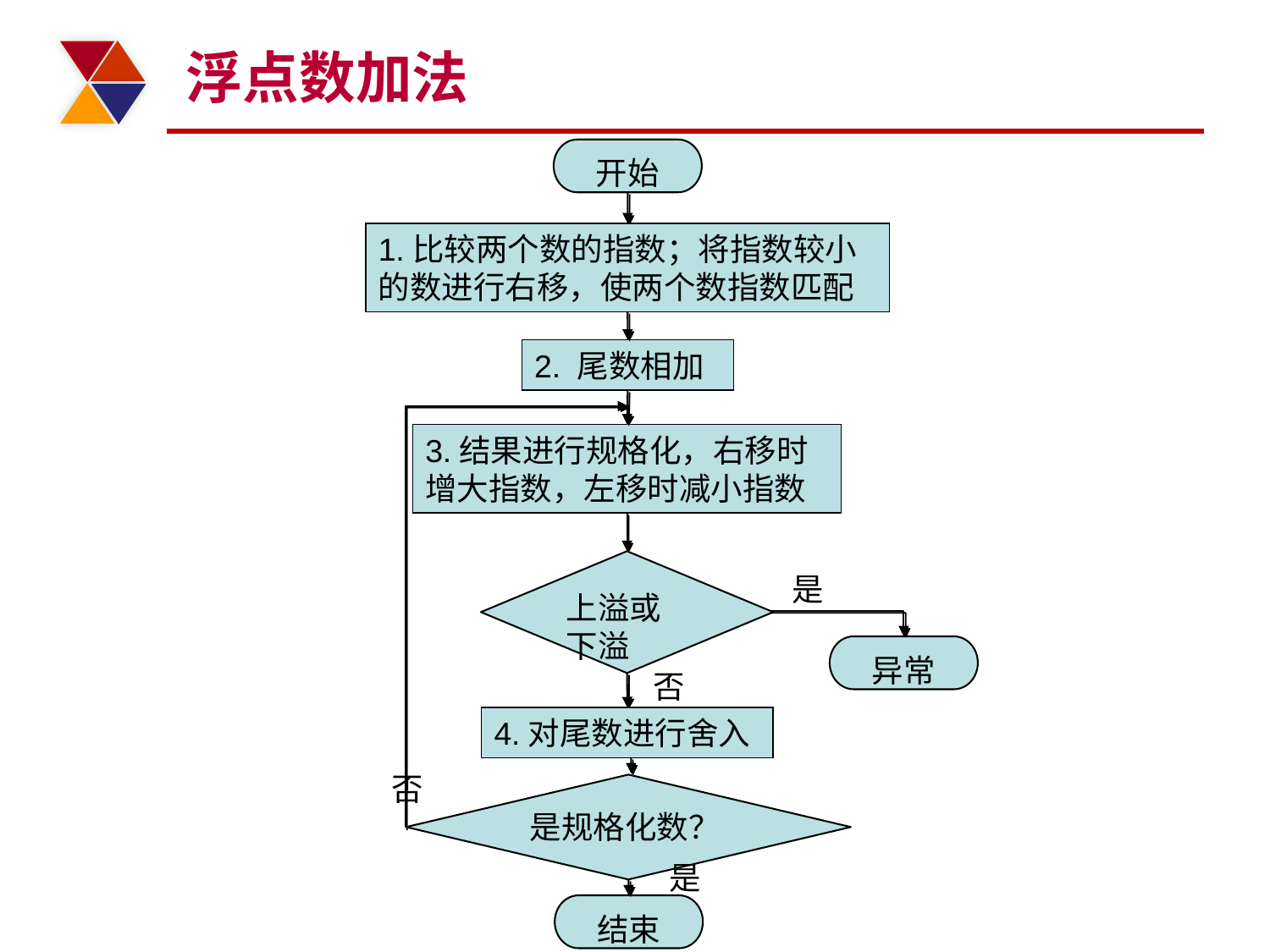

# 浮点数加法
开始
1.比较两个数的指数；将指数较小的数进行右移，使两个数指数匹配
2. 尾数相加
3.结果进行规格化，右移时增大指数，左移时减小指数
上溢或下溢
是
异常
否
4.对尾数进行舍入
否
是规格化数？
是
结束